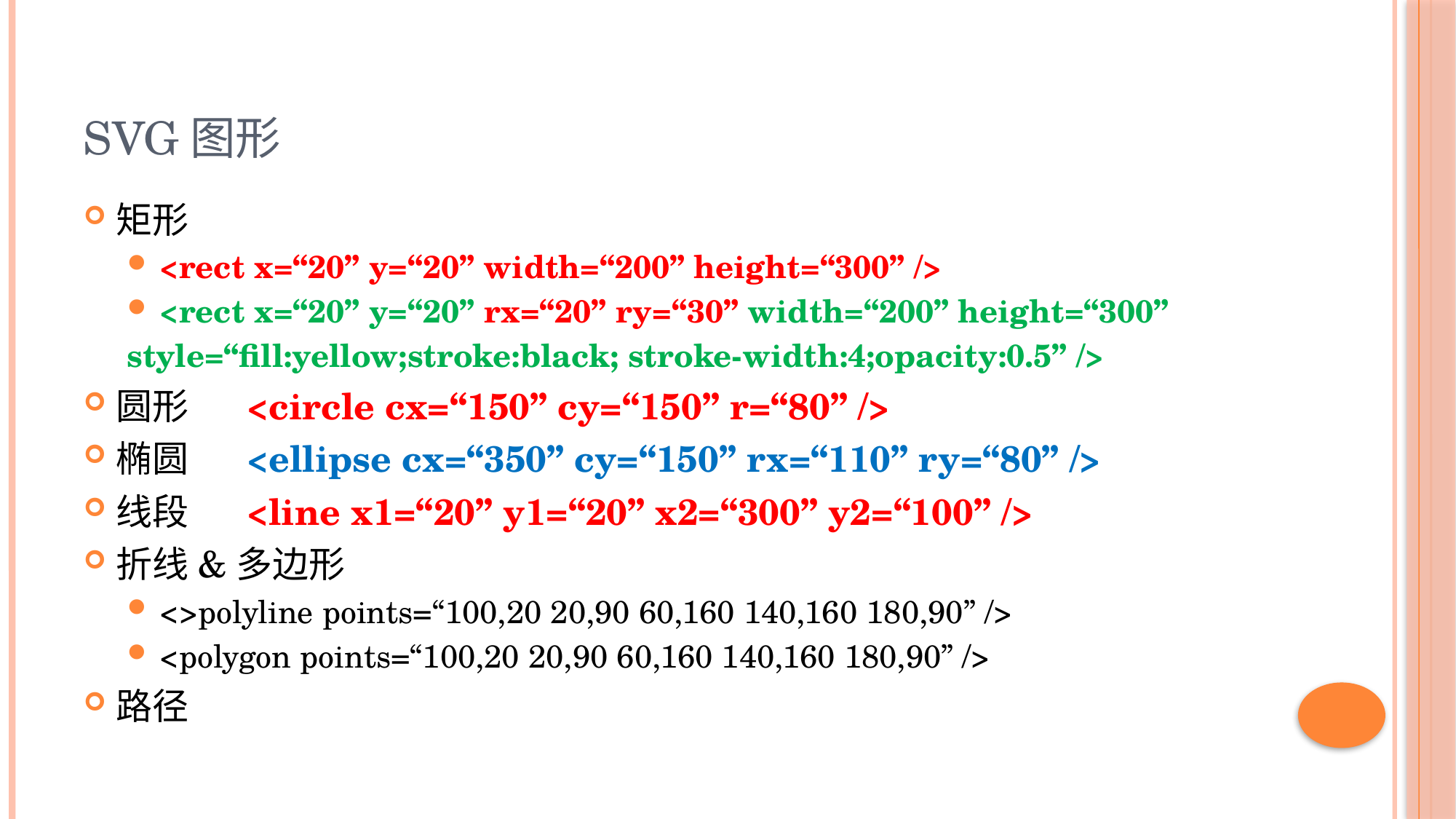

# SVG图形
矩形
<rect x=“20” y=“20” width=“200” height=“300” />
<rect x=“20” y=“20” rx=“20” ry=“30” width=“200” height=“300”
style=“fill:yellow;stroke:black; stroke-width:4;opacity:0.5” />
圆形      <circle cx=“150” cy=“150” r=“80” />
椭圆      <ellipse cx=“350” cy=“150” rx=“110” ry=“80” />
线段      <line x1=“20” y1=“20” x2=“300” y2=“100” />
折线&多边形
<>polyline points=“100,20 20,90 60,160 140,160 180,90” />
<polygon points=“100,20 20,90 60,160 140,160 180,90” />
路径